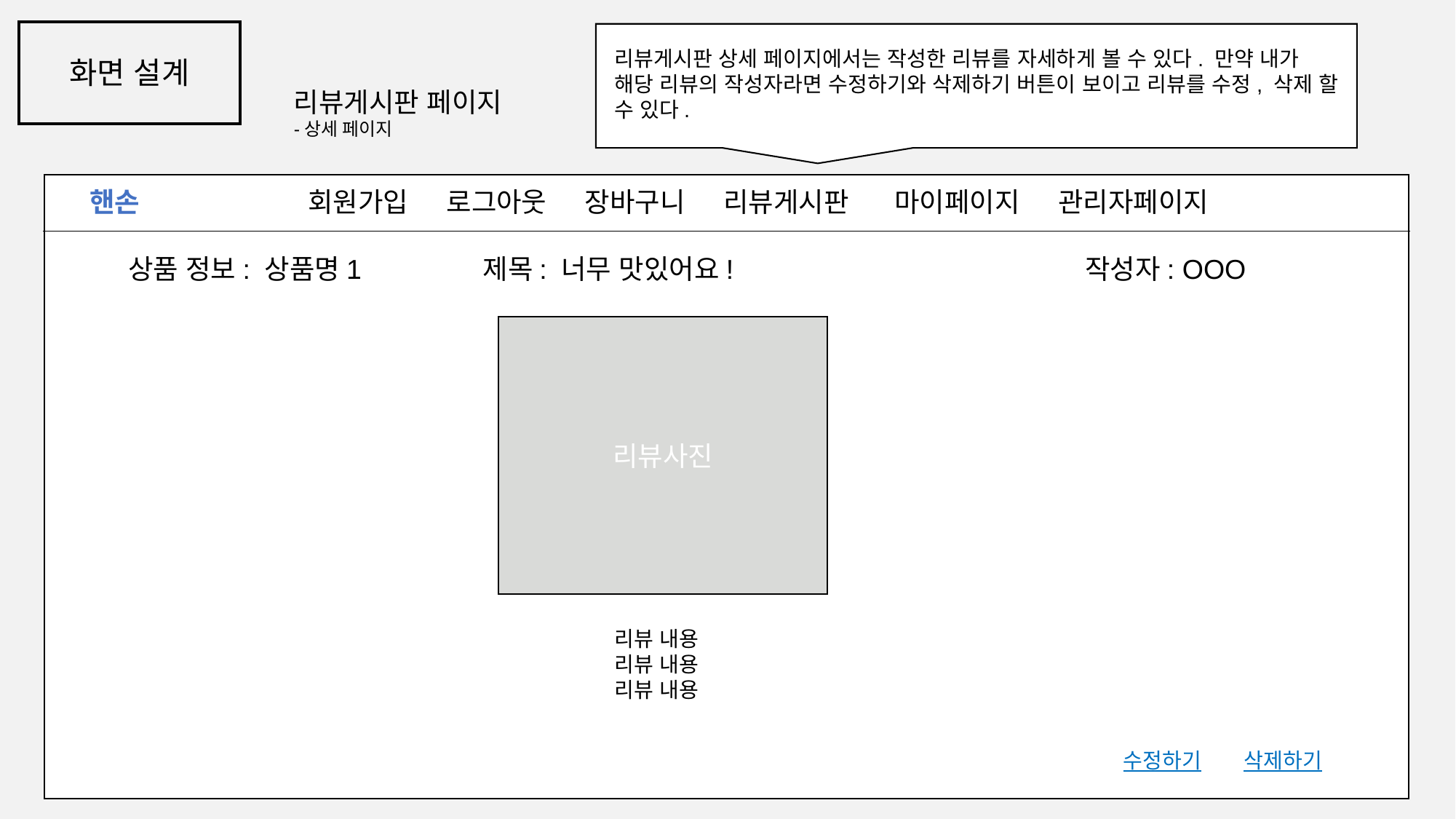

화면 설계

리뷰게시판 상세 페이지에서는 작성한 리뷰를 자세하게 볼 수 있다. 만약 내가 해당 리뷰의 작성자라면 수정하기와 삭제하기 버튼이 보이고 리뷰를 수정, 삭제 할 수 있다.
리뷰게시판 페이지
-상세 페이지

핸손                      회원가입     로그아웃     장바구니     리뷰게시판      마이페이지     관리자페이지
   상품 정보: 상품명1	      제목: 너무 맛있어요!				작성자: OOO
리뷰사진
리뷰 내용
리뷰 내용
리뷰 내용
수정하기       삭제하기